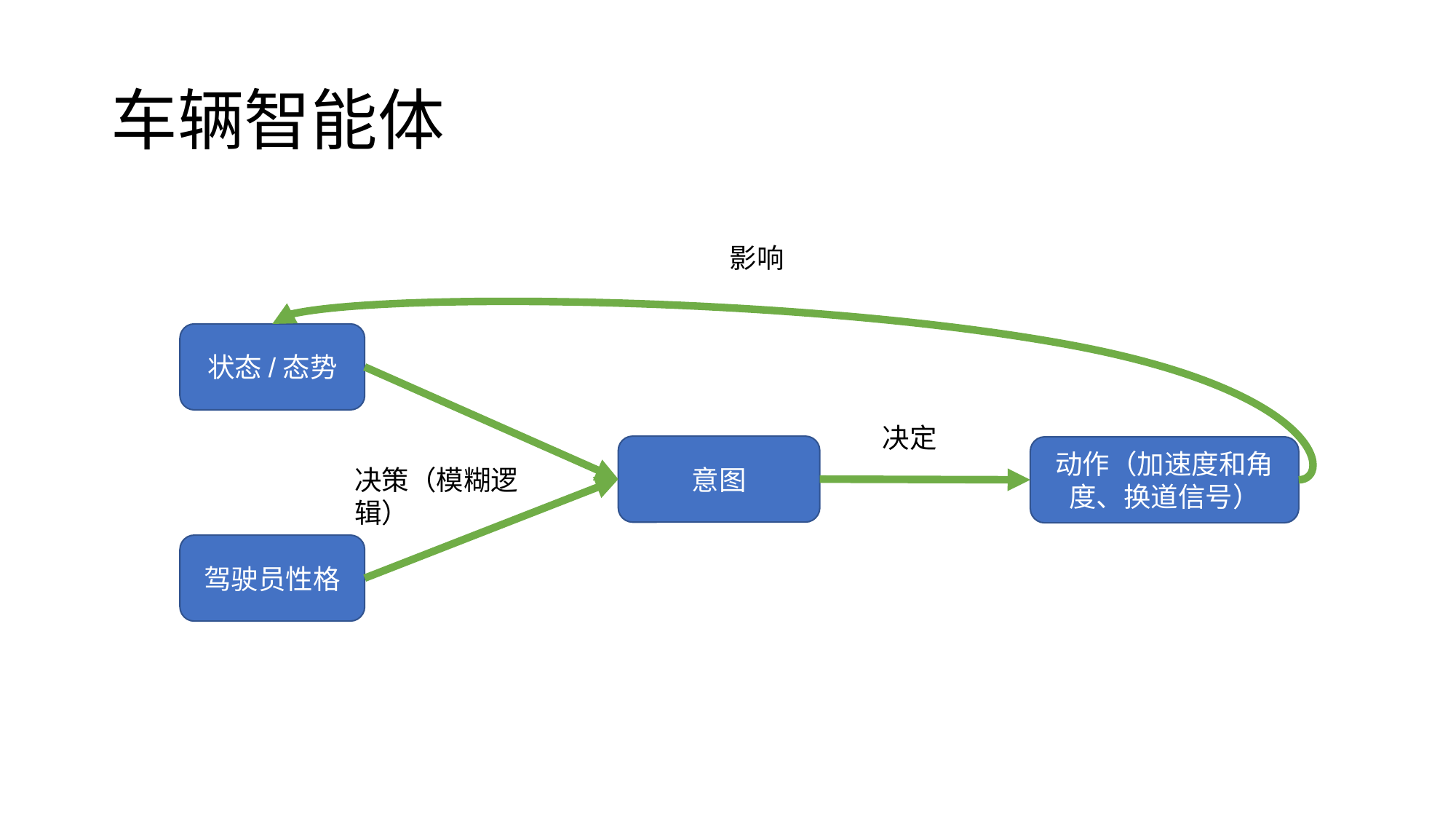

# 车辆智能体
影响
状态/态势
决定
意图
动作（加速度和角度、换道信号）
决策（模糊逻辑）
驾驶员性格